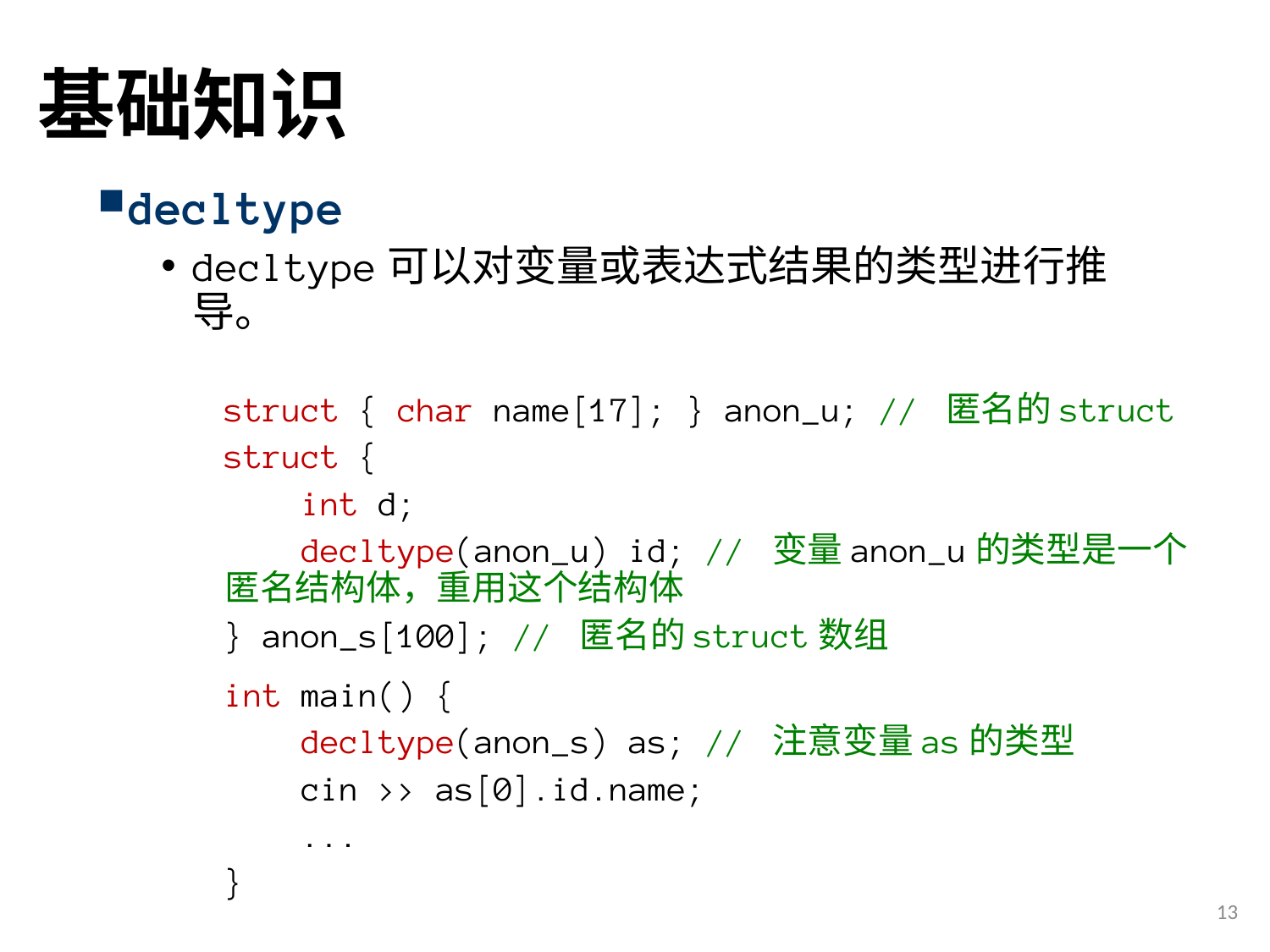

# 基础知识
decltype
decltype可以对变量或表达式结果的类型进行推导。

struct { char name[17]; } anon_u; // 匿名的struct
struct {
    int d;
    decltype(anon_u) id; // 变量anon_u的类型是一个匿名结构体，重用这个结构体
} anon_s[100]; // 匿名的struct数组
int main() {
    decltype(anon_s) as; // 注意变量as的类型
    cin >> as[0].id.name;
    ...
}

13